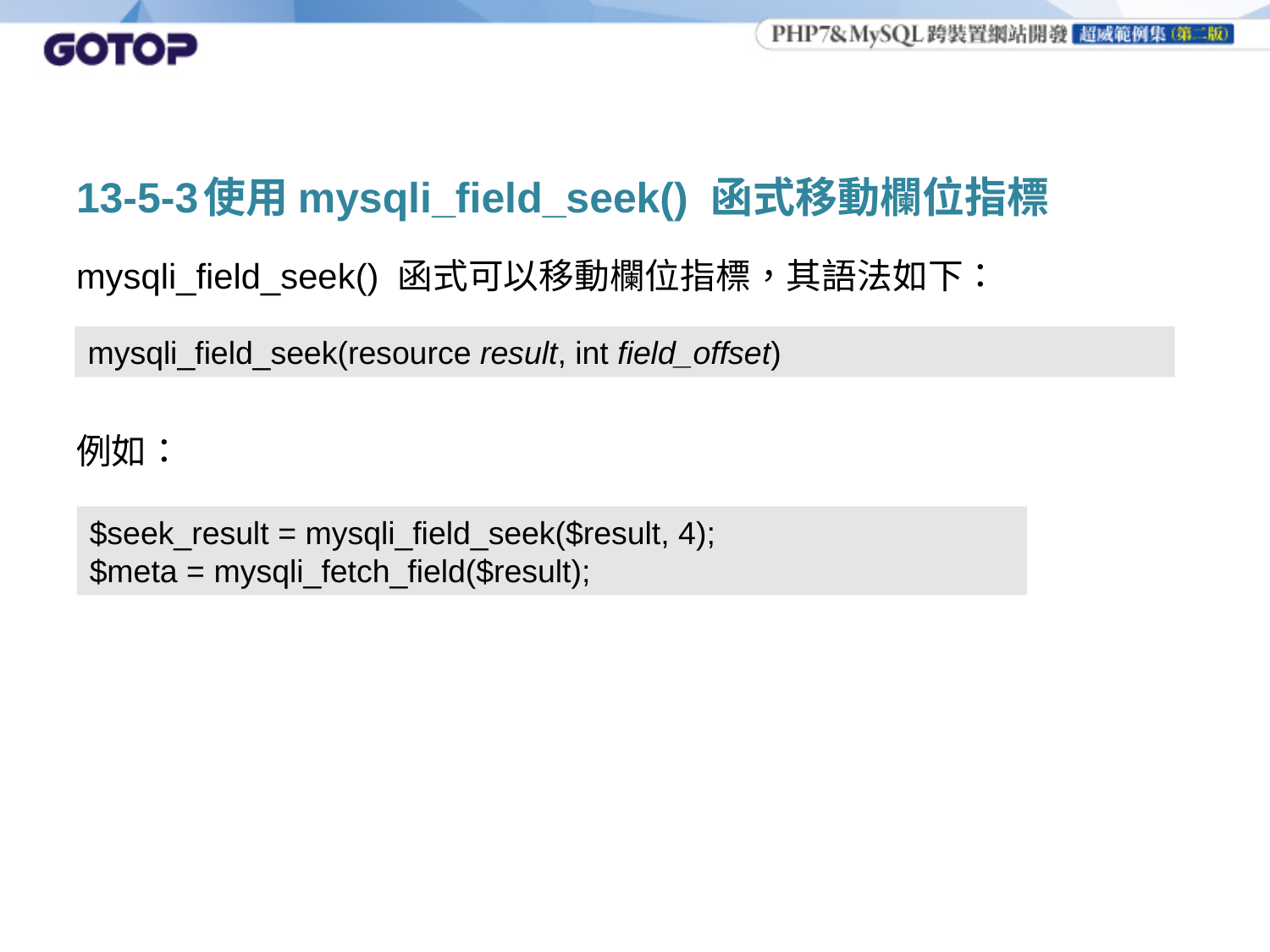

# 13-5-3	使用mysqli_field_seek() 函式移動欄位指標
mysqli_field_seek() 函式可以移動欄位指標，其語法如下：

例如：
mysqli_field_seek(resource result, int field_offset)
$seek_result = mysqli_field_seek($result, 4);
$meta = mysqli_fetch_field($result);